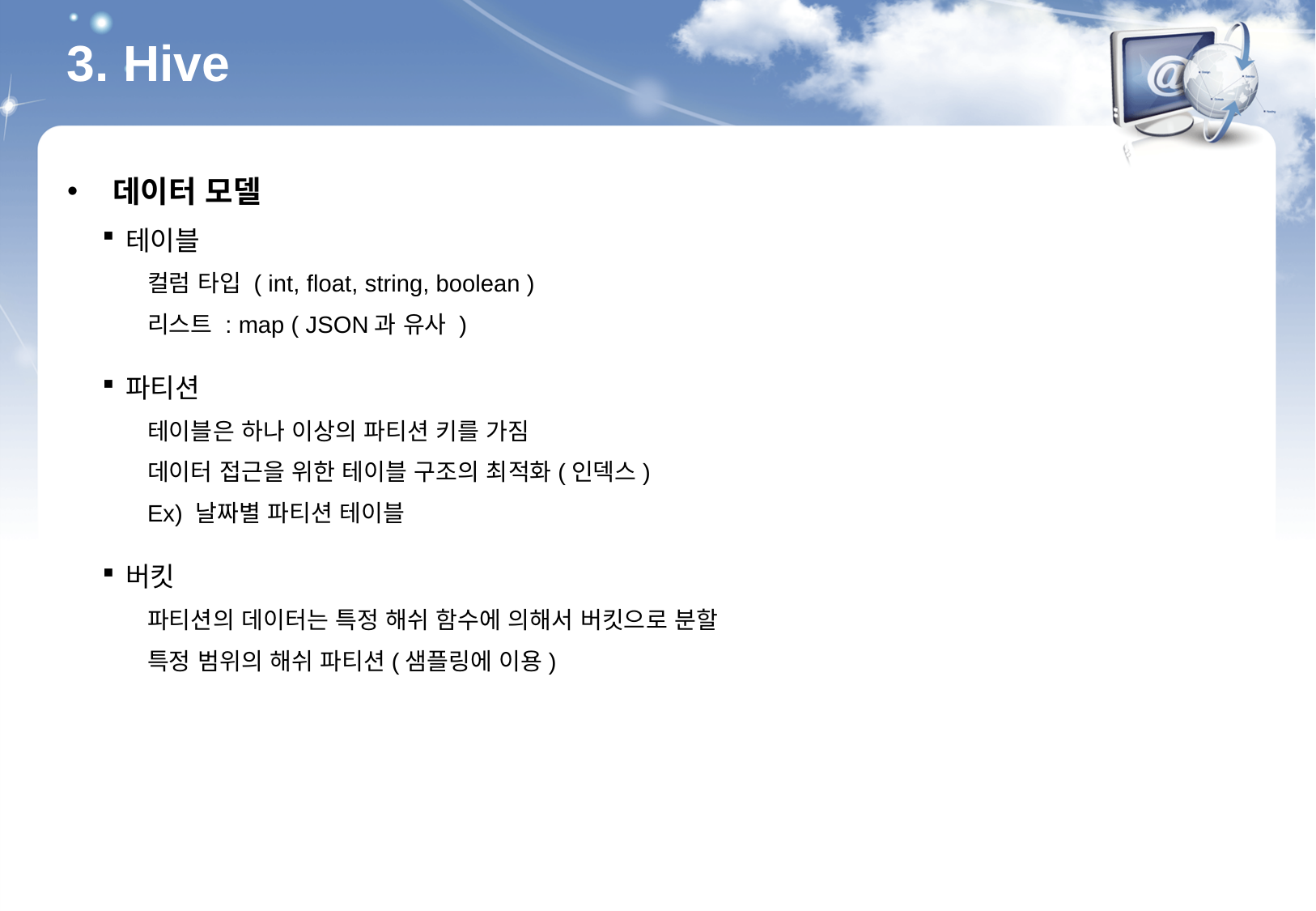

3. Hive
데이터 모델
테이블
컬럼 타입 ( int, float, string, boolean )
리스트 : map ( JSON과 유사 )
파티션
테이블은 하나 이상의 파티션 키를 가짐
데이터 접근을 위한 테이블 구조의 최적화(인덱스)
	Ex) 날짜별 파티션 테이블
버킷
파티션의 데이터는 특정 해쉬 함수에 의해서 버킷으로 분할
특정 범위의 해쉬 파티션(샘플링에 이용)